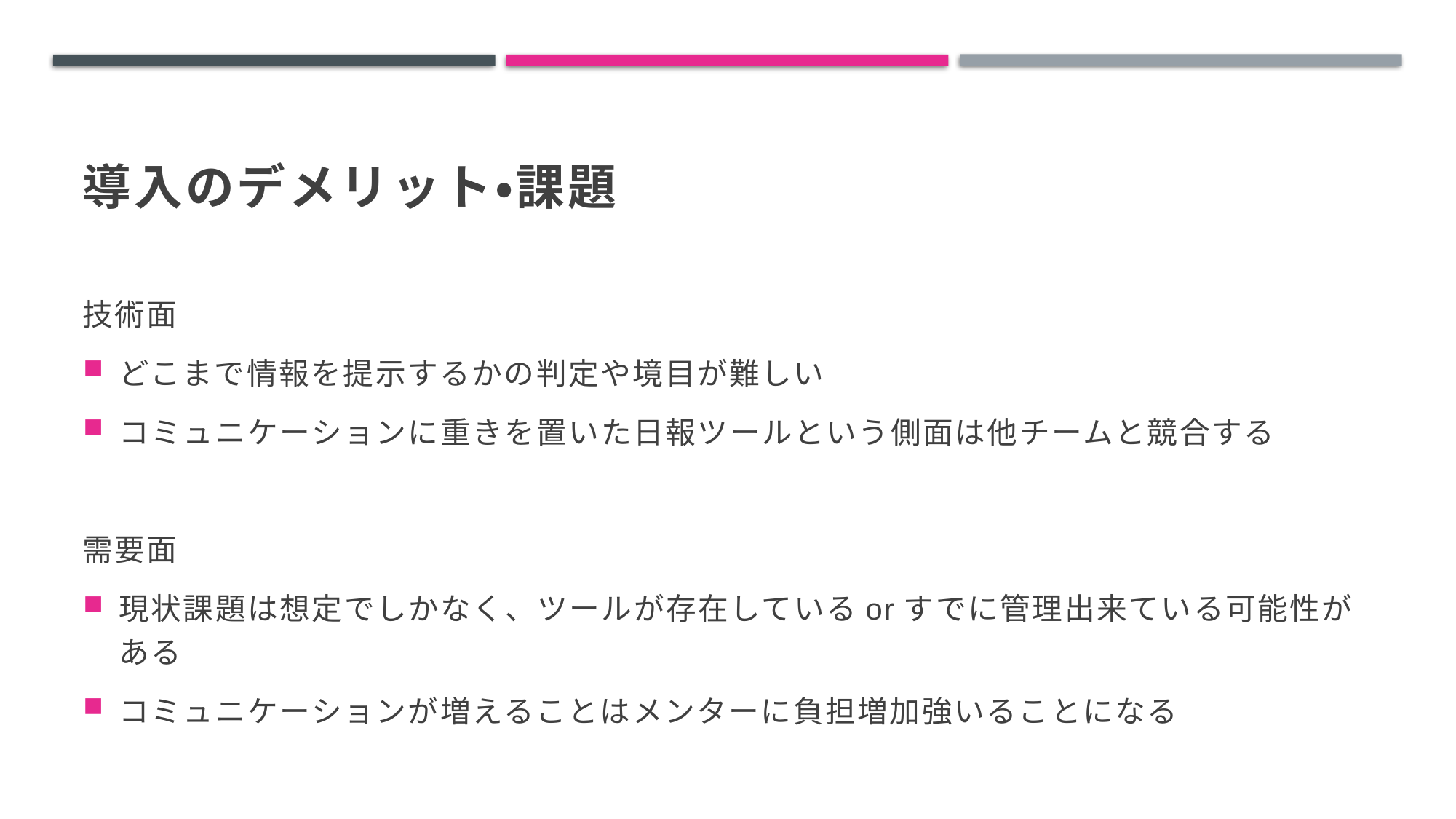

# 導入のデメリット・課題
技術面
どこまで情報を提示するかの判定や境目が難しい
コミュニケーションに重きを置いた日報ツールという側面は他チームと競合する

需要面
現状課題は想定でしかなく、ツールが存在しているorすでに管理出来ている可能性がある
コミュニケーションが増えることはメンターに負担増加強いることになる